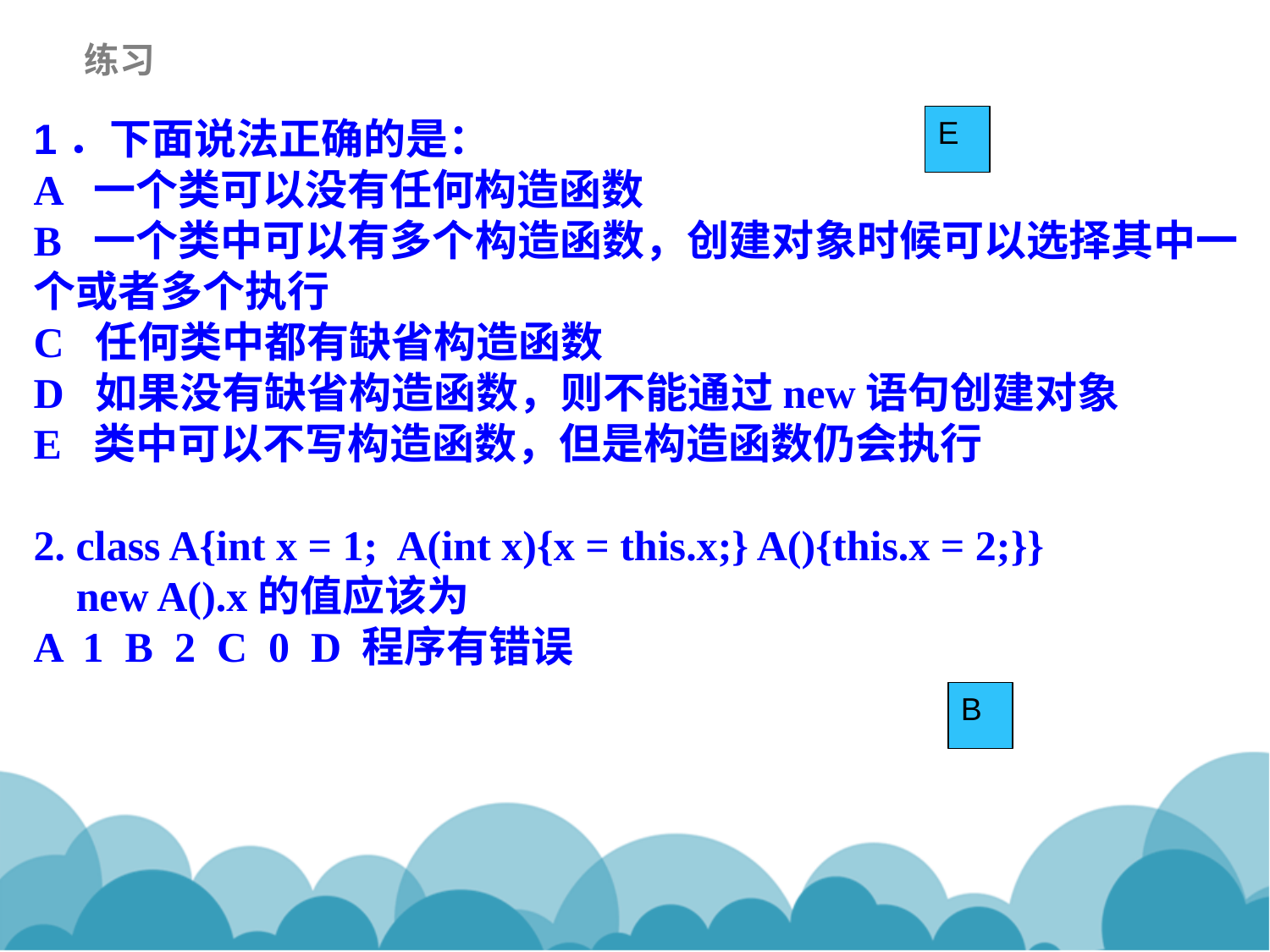

练习
1．下面说法正确的是：
A  一个类可以没有任何构造函数
B  一个类中可以有多个构造函数，创建对象时候可以选择其中一个或者多个执行
C  任何类中都有缺省构造函数
D  如果没有缺省构造函数，则不能通过new语句创建对象
E  类中可以不写构造函数，但是构造函数仍会执行

2. class A{int x = 1;  A(int x){x = this.x;} A(){this.x = 2;}}
    new A().x的值应该为
A  1  B  2  C  0  D 程序有错误
E
B

23